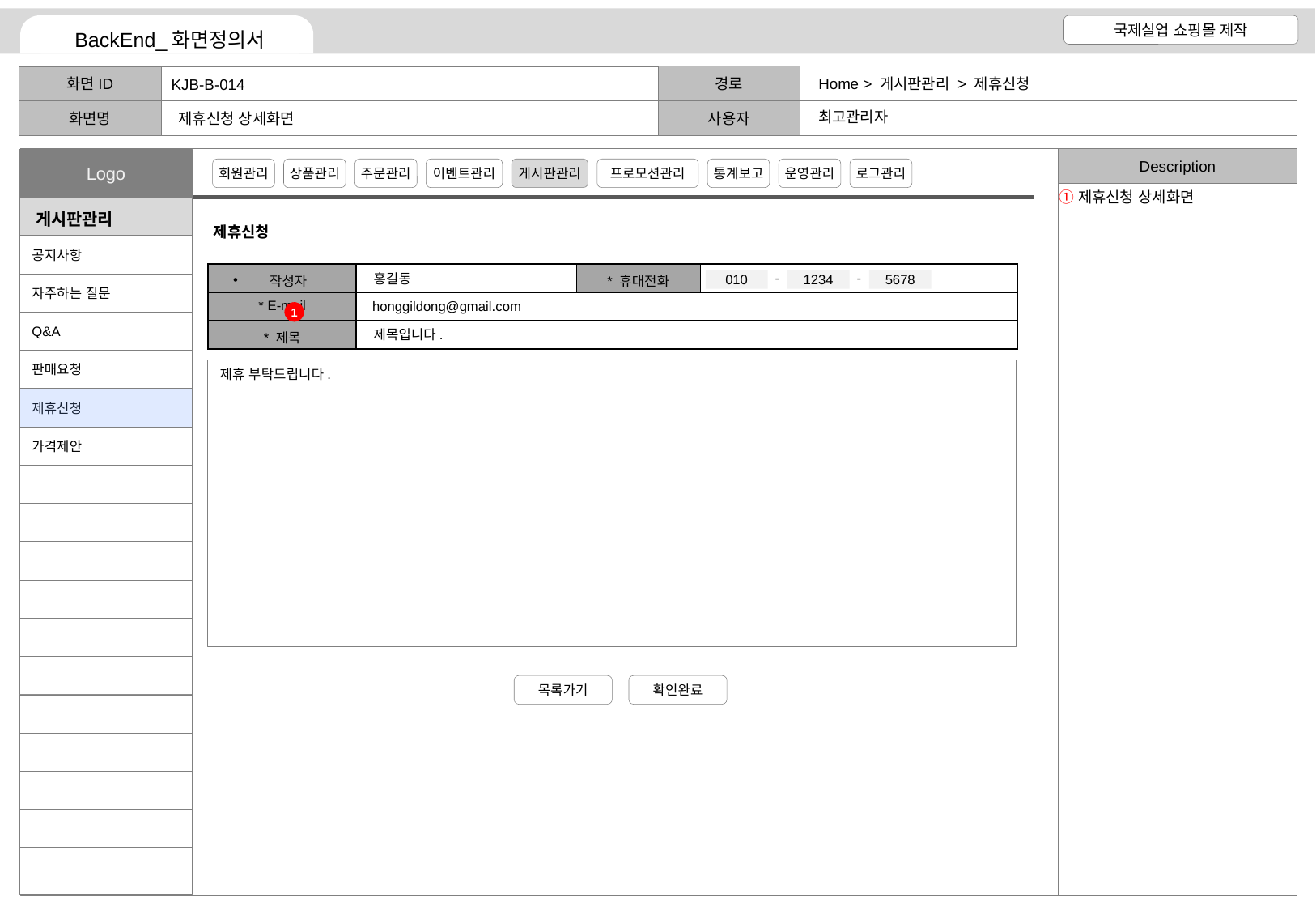

Home > 게시판관리 > 제휴신청
KJB-B-014
최고관리자
제휴신청 상세화면
제휴신청 상세화면
제휴신청
| 작성자 |  | \* 휴대전화 |  |
| --- | --- | --- | --- |
| \* E-mail |  |  |  |
| \* 제목 |  |  |  |
-
-
홍길동
010
1234
5678
honggildong@gmail.com
1
제목입니다.
제휴 부탁드립니다.

목록가기
확인완료